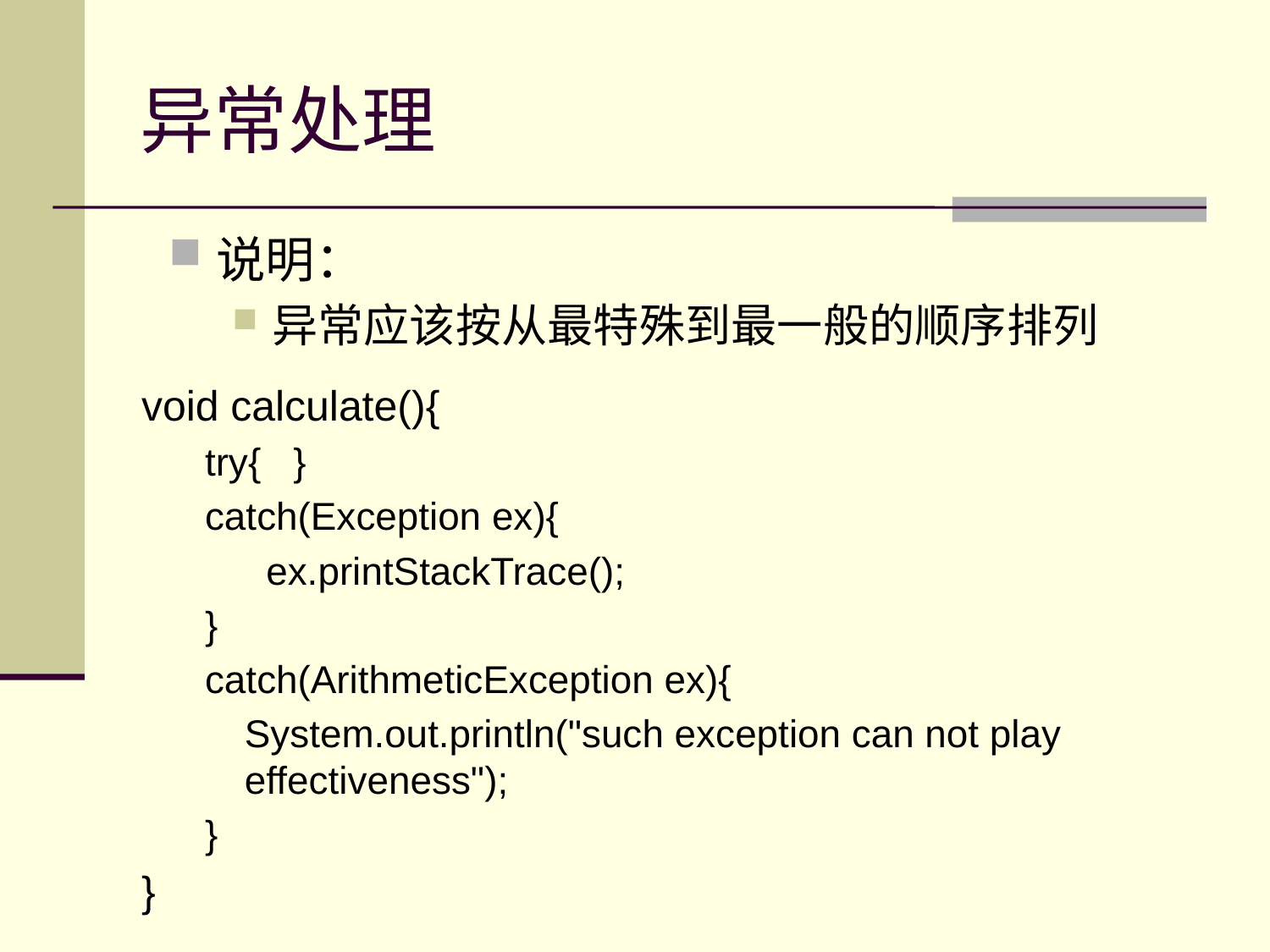

# 异常处理
说明：
异常应该按从最特殊到最一般的顺序排列
void calculate(){
try{   }
catch(Exception ex){
	  ex.printStackTrace();
}
catch(ArithmeticException ex){
	System.out.println("such exception can not play effectiveness");
}
}